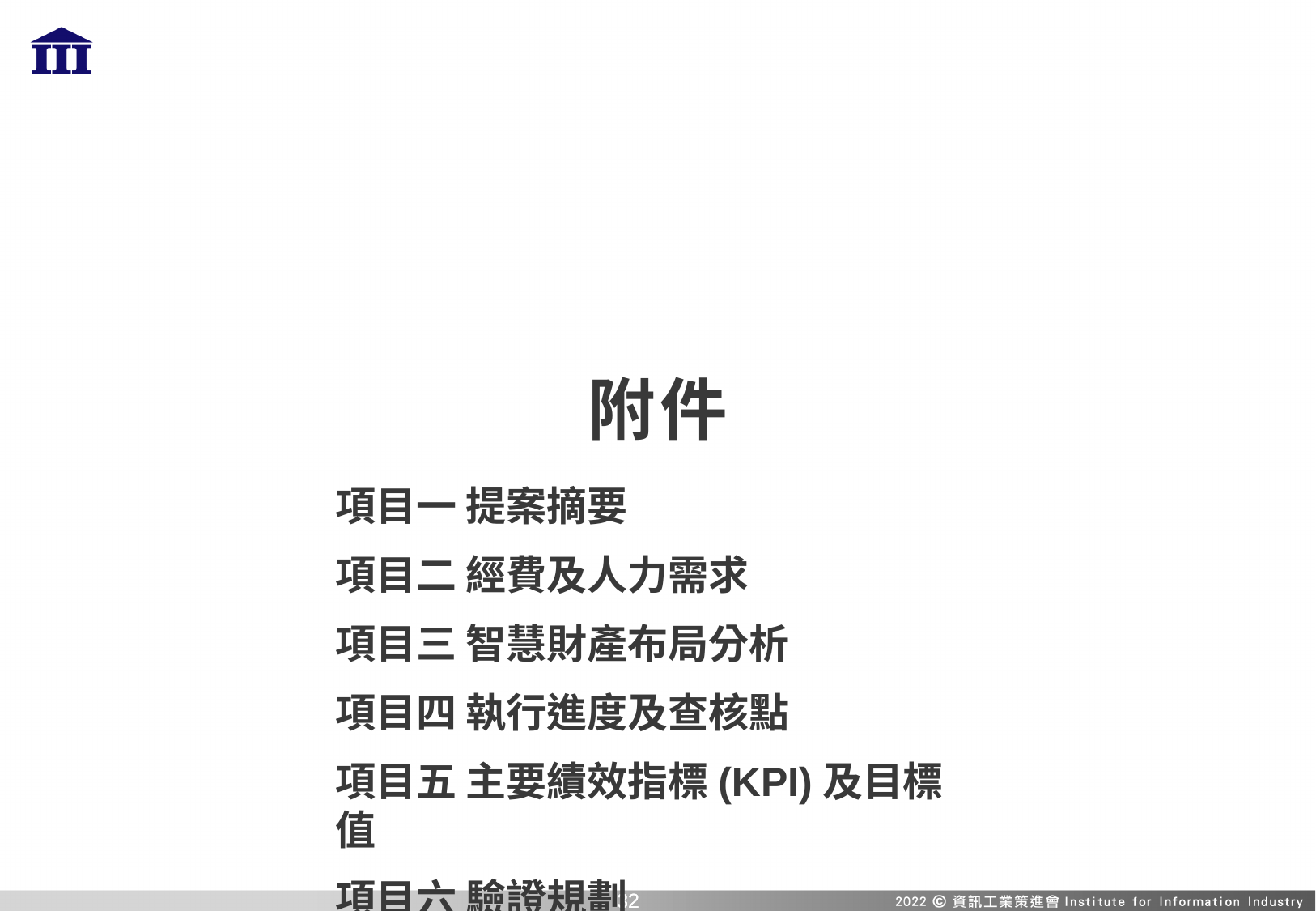

# 附件
項目一 提案摘要
項目二 經費及人力需求
項目三 智慧財產布局分析
項目四 執行進度及查核點
項目五 主要績效指標(KPI)及目標值
項目六 驗證規劃